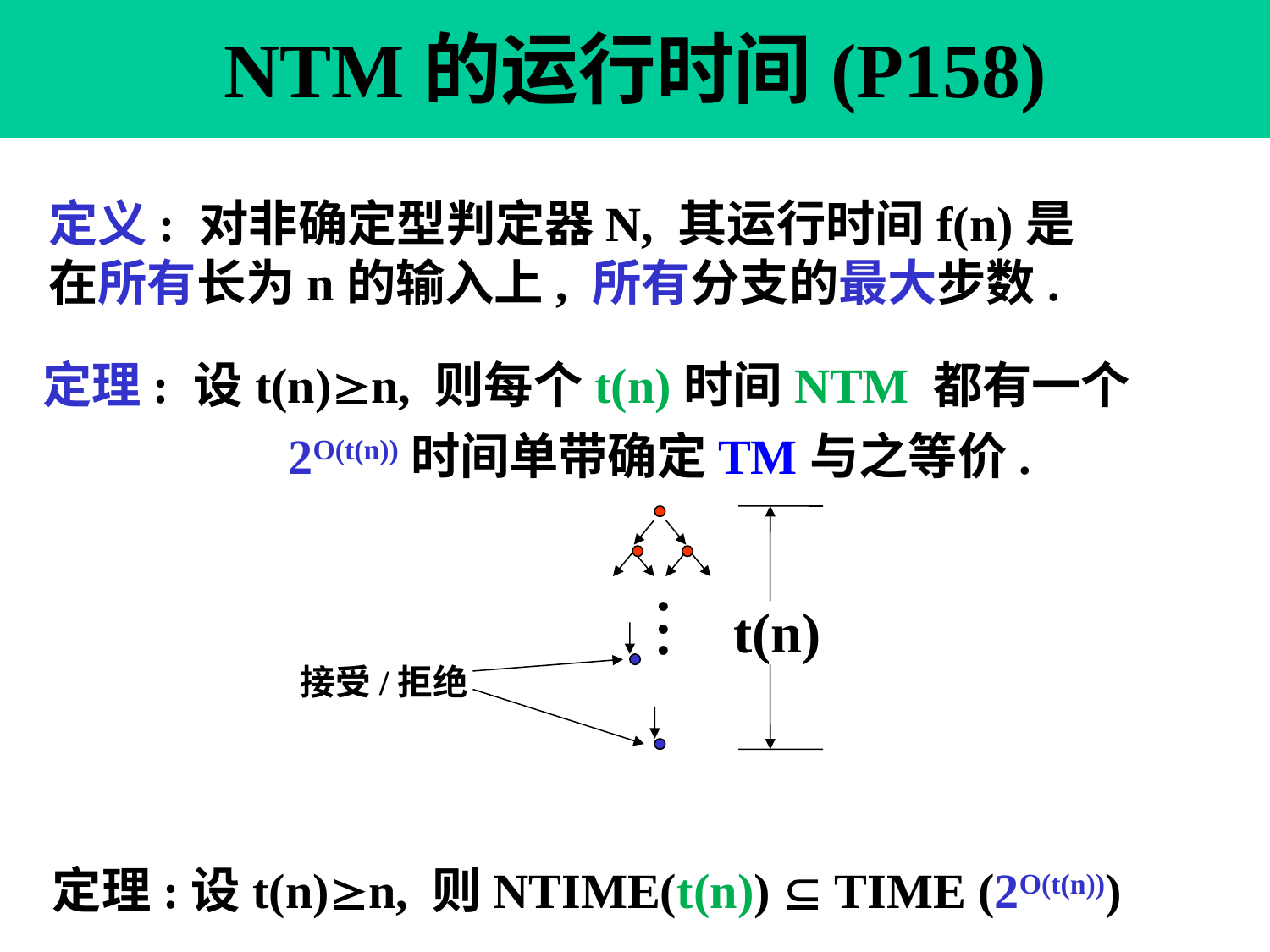

# NTM的运行时间(P158)
定义: 对非确定型判定器N, 其运行时间f(n)是
在所有长为n的输入上, 所有分支的最大步数.
定理: 设t(n)≥n, 则每个t(n)时间NTM 都有一个
                    2O(t(n))时间单带确定TM与之等价.

.

.
t(n)
.

接受/拒绝

定理:设t(n)≥n, 则NTIME(t(n)) ⊆ TIME (2O(t(n)))